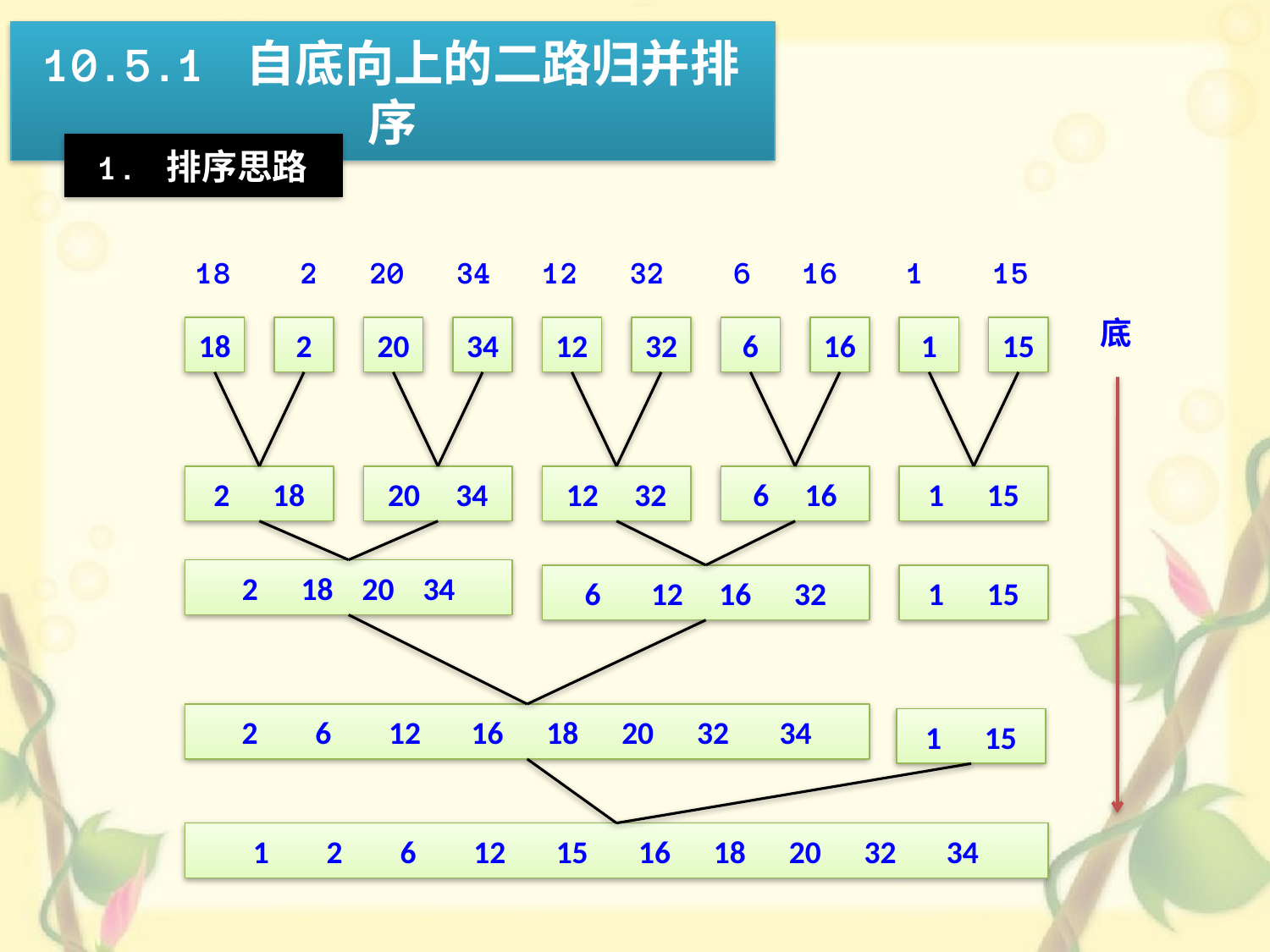

10.5.1 自底向上的二路归并排序
1. 排序思路
18    2   20   34   12   32    6   16    1    15
底
18
2
20
34
12
32
6
16
1
15
2      18
20     34
12     32
6     16
1      15
6       12     16      32
2      18    20    34
1      15
2        6        12       16      18      20      32       34
1      15
1        2        6        12       15       16      18      20      32       34